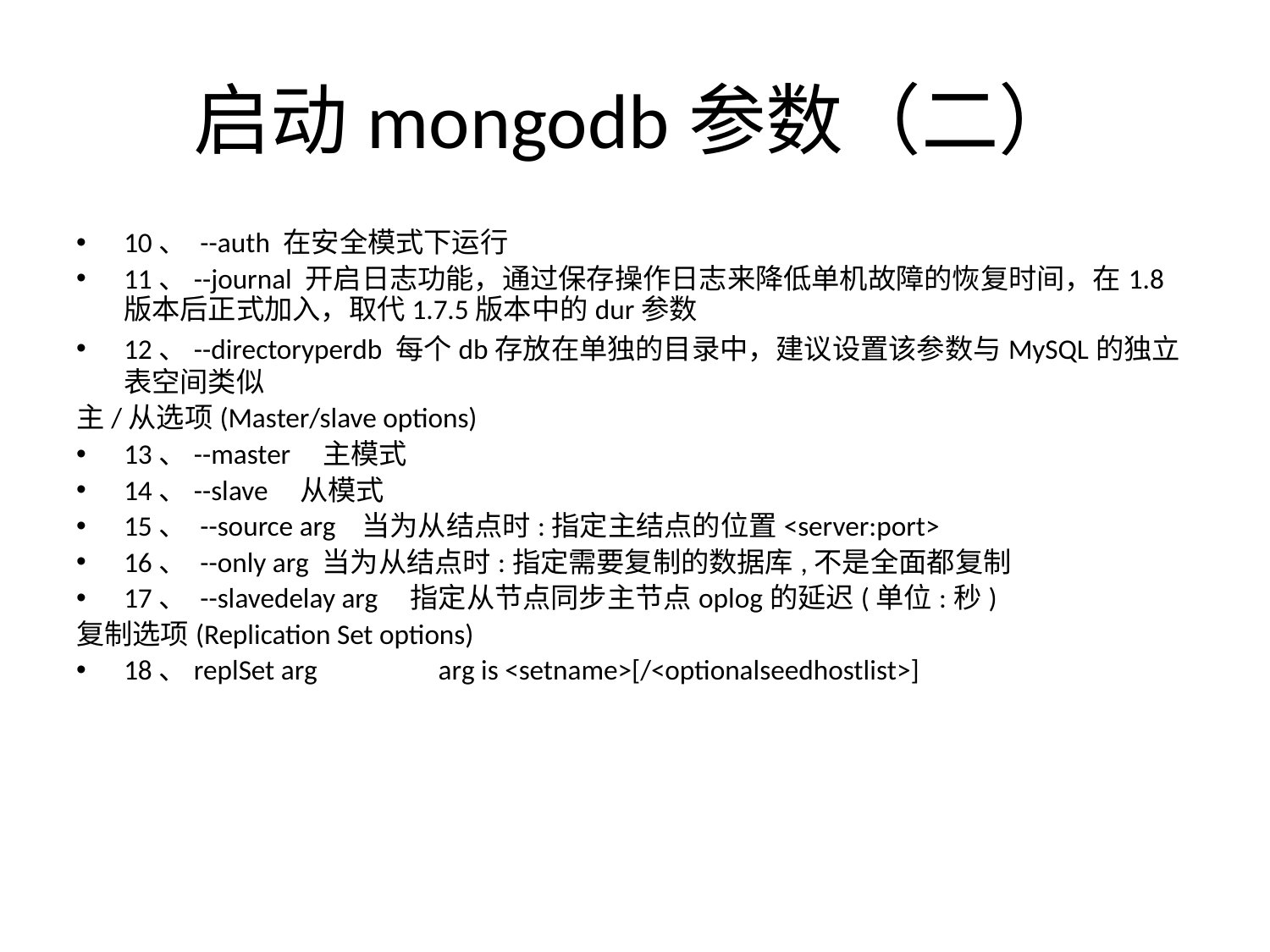

# 启动mongodb参数（二）
10、 --auth 在安全模式下运行
11、--journal 开启日志功能，通过保存操作日志来降低单机故障的恢复时间，在1.8版本后正式加入，取代1.7.5版本中的dur参数
12、--directoryperdb 每个db存放在单独的目录中，建议设置该参数与MySQL的独立表空间类似
主/从选项(Master/slave options)
13、--master    主模式
14、--slave    从模式
15、 --source arg   当为从结点时:指定主结点的位置<server:port>
16、 --only arg 当为从结点时:指定需要复制的数据库,不是全面都复制
17、 --slavedelay arg    指定从节点同步主节点oplog的延迟(单位:秒)
复制选项(Replication Set options)
18、replSet arg                   arg is <setname>[/<optionalseedhostlist>]